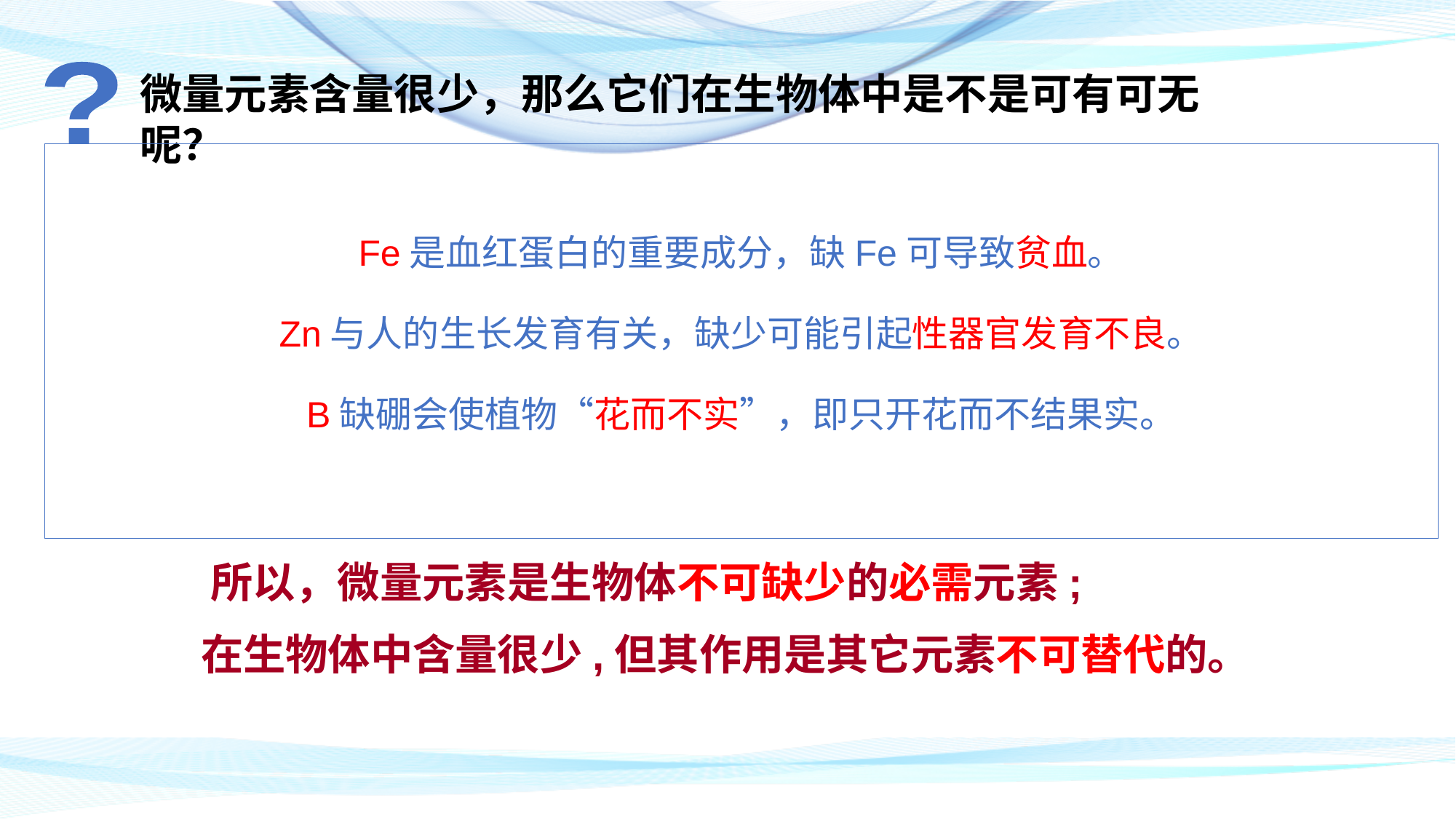

?
微量元素含量很少，那么它们在生物体中是不是可有可无呢？

Fe是血红蛋白的重要成分，缺Fe可导致贫血。
Zn与人的生长发育有关，缺少可能引起性器官发育不良。
B缺硼会使植物“花而不实”，即只开花而不结果实。

    所以，微量元素是生物体不可缺少的必需元素;
   在生物体中含量很少,但其作用是其它元素不可替代的。